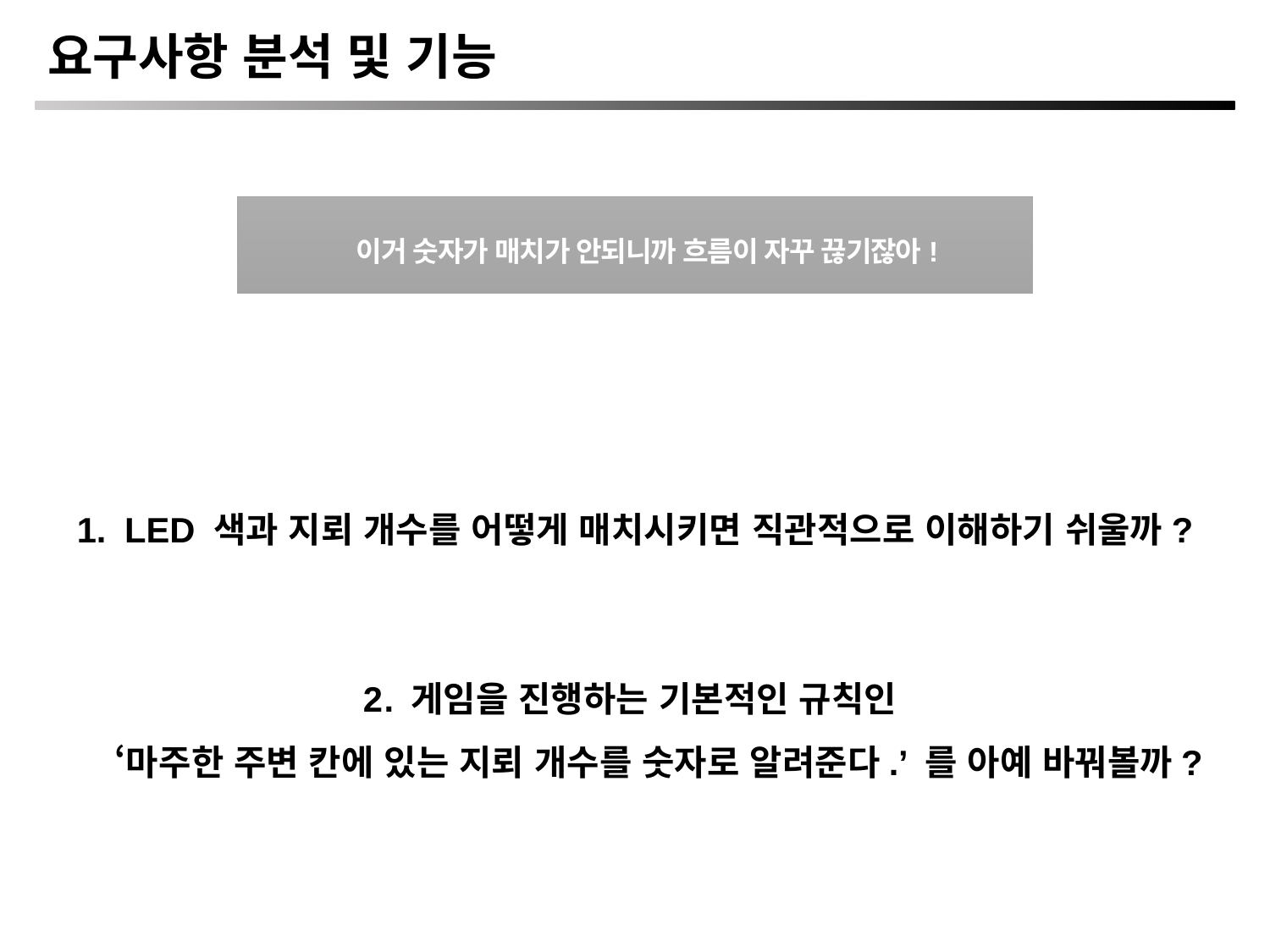

요구사항 분석 및 기능
이거 숫자가 매치가 안되니까 흐름이 자꾸 끊기잖아!
LED 색과 지뢰 개수를 어떻게 매치시키면 직관적으로 이해하기 쉬울까?

게임을 진행하는 기본적인 규칙인
‘마주한 주변 칸에 있는 지뢰 개수를 숫자로 알려준다.’ 를 아예 바꿔볼까?